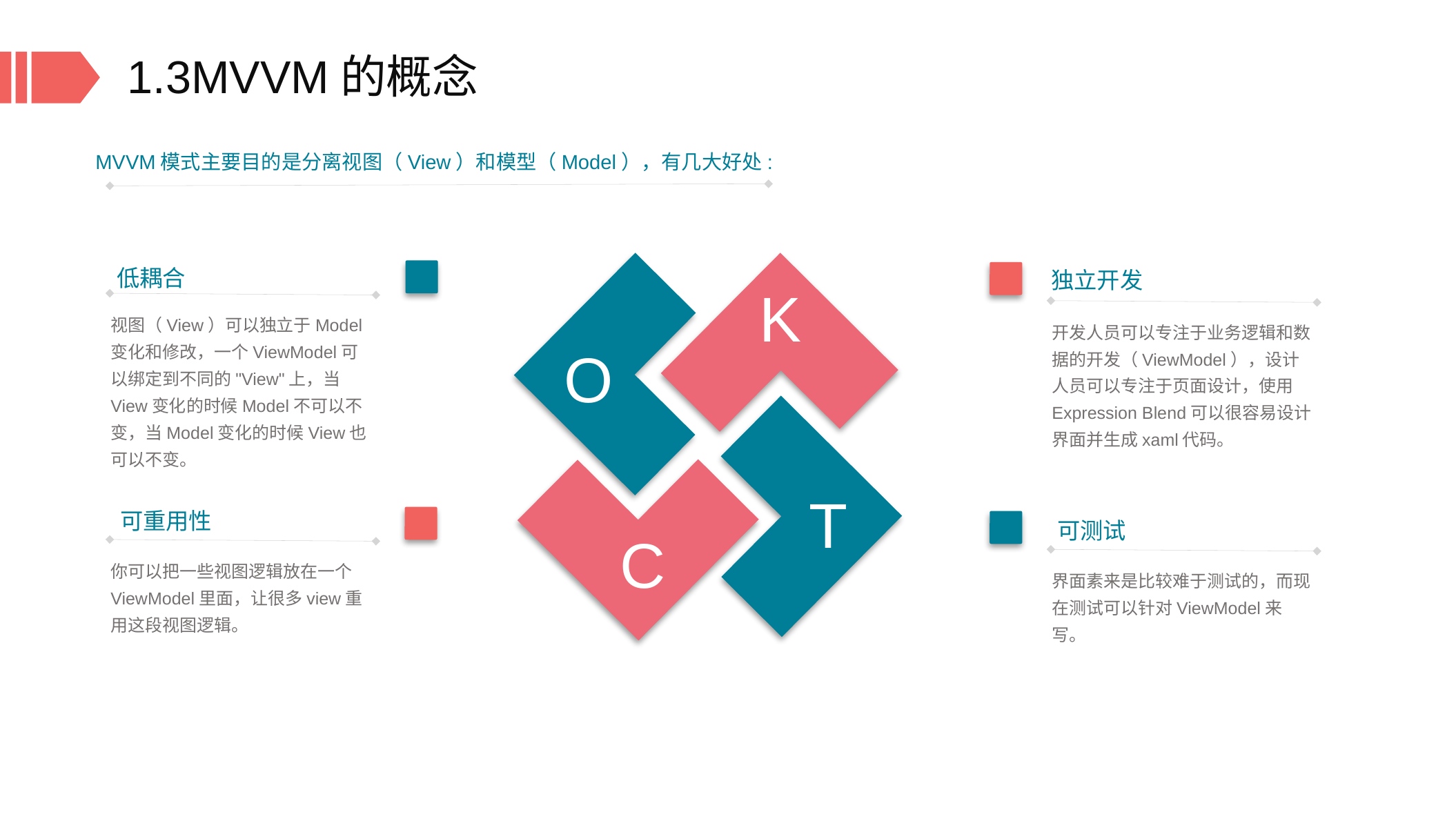

1.3MVVM的概念

MVVM模式主要目的是分离视图（View）和模型（Model），有几大好处:
低耦合
K
独立开发

视图（View）可以独立于Model变化和修改，一个ViewModel可以绑定到不同的"View"上，当View变化的时候Model不可以不变，当Model变化的时候View也可以不变。
开发人员可以专注于业务逻辑和数据的开发（ViewModel），设计人员可以专注于页面设计，使用Expression Blend可以很容易设计界面并生成xaml代码。
O

T
可重用性
C
可测试

你可以把一些视图逻辑放在一个ViewModel里面，让很多view重用这段视图逻辑。
界面素来是比较难于测试的，而现在测试可以针对ViewModel来写。